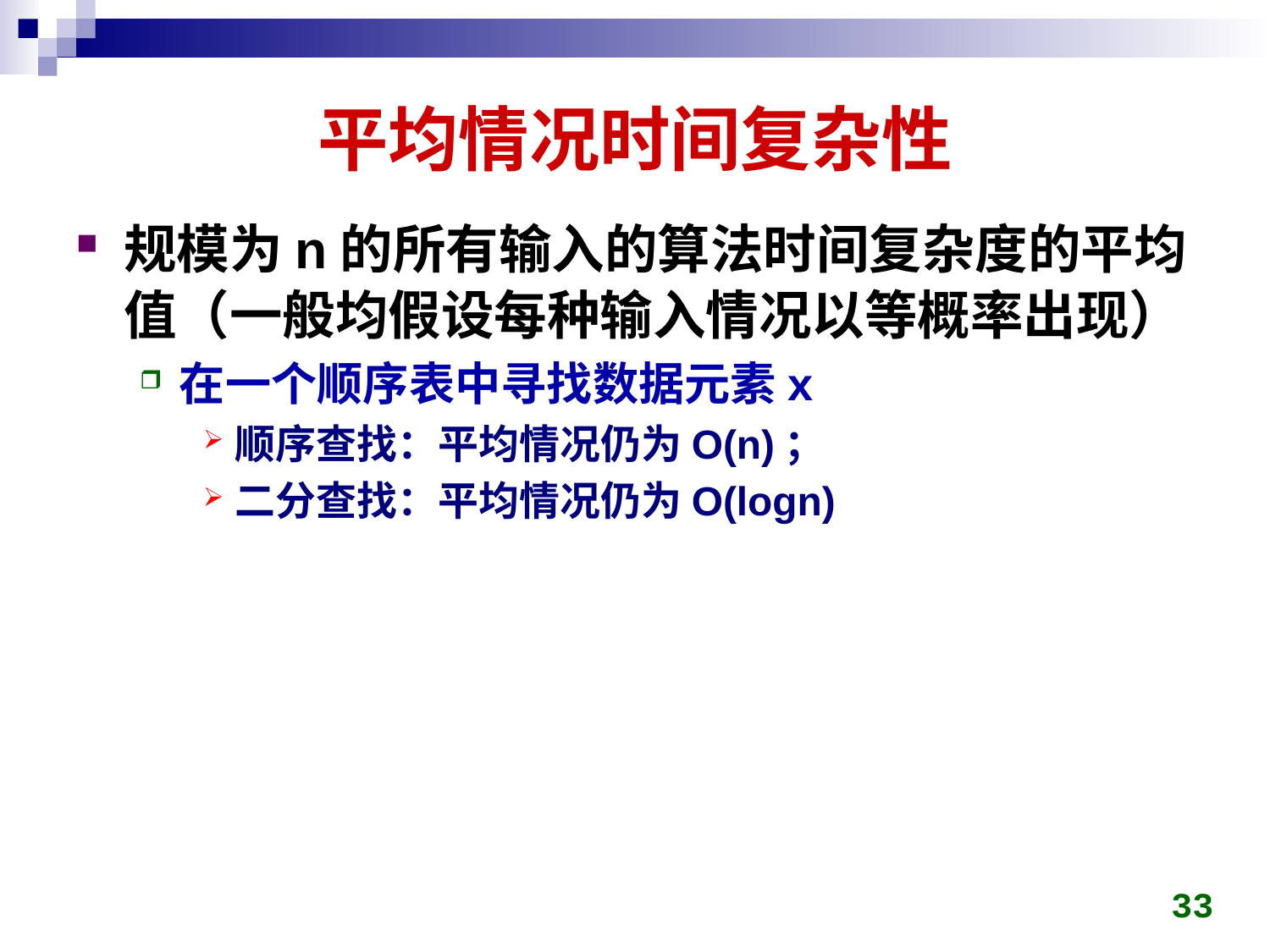

# 平均情况时间复杂性
规模为n的所有输入的算法时间复杂度的平均值（一般均假设每种输入情况以等概率出现）
在一个顺序表中寻找数据元素x
顺序查找：平均情况仍为O(n)；
二分查找：平均情况仍为O(logn)
33